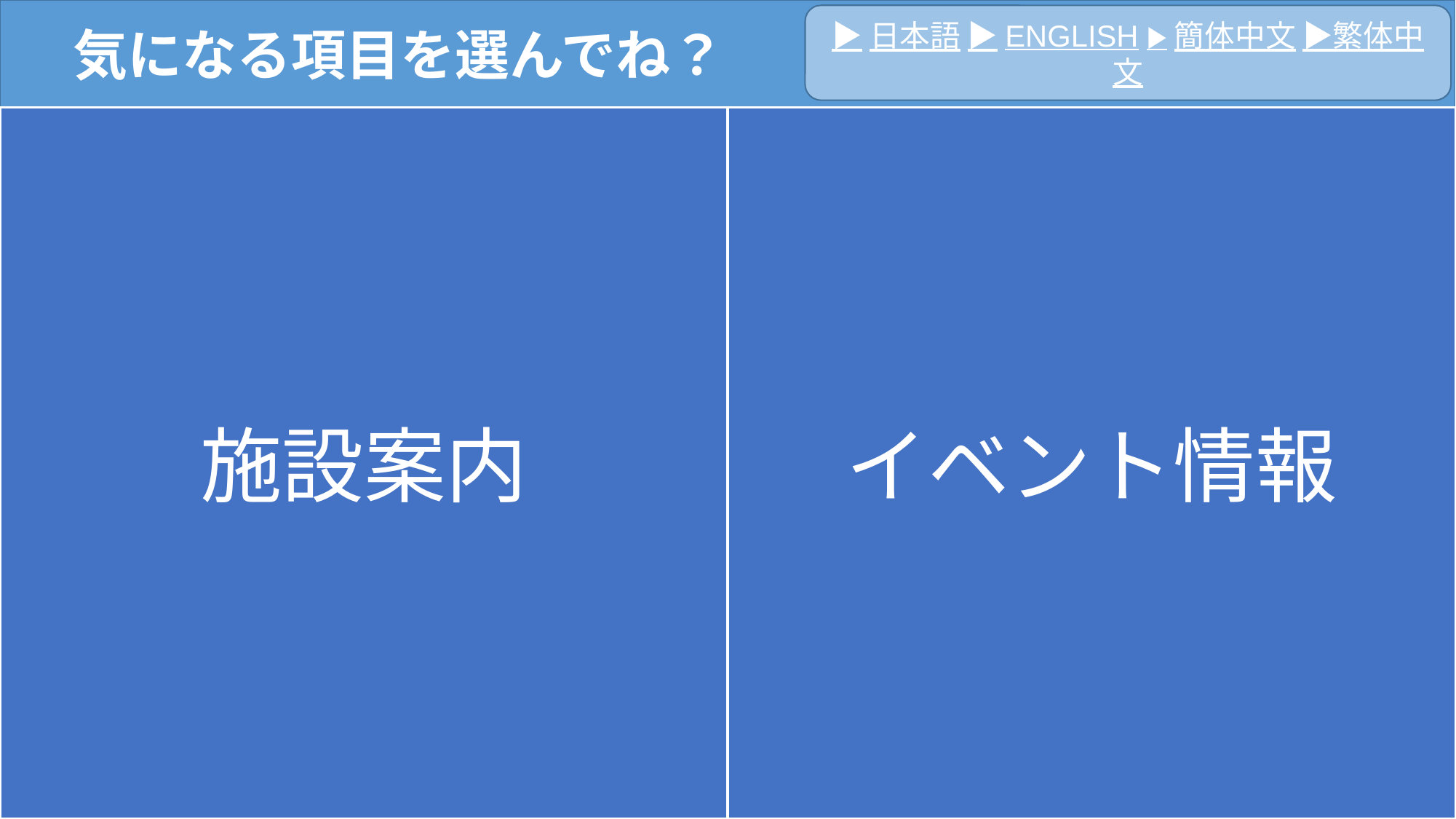

気になる項目を選んでね？
▶日本語 ▶ENGLISH ▶簡体中文 ▶繁体中文
施設案内
イベント情報